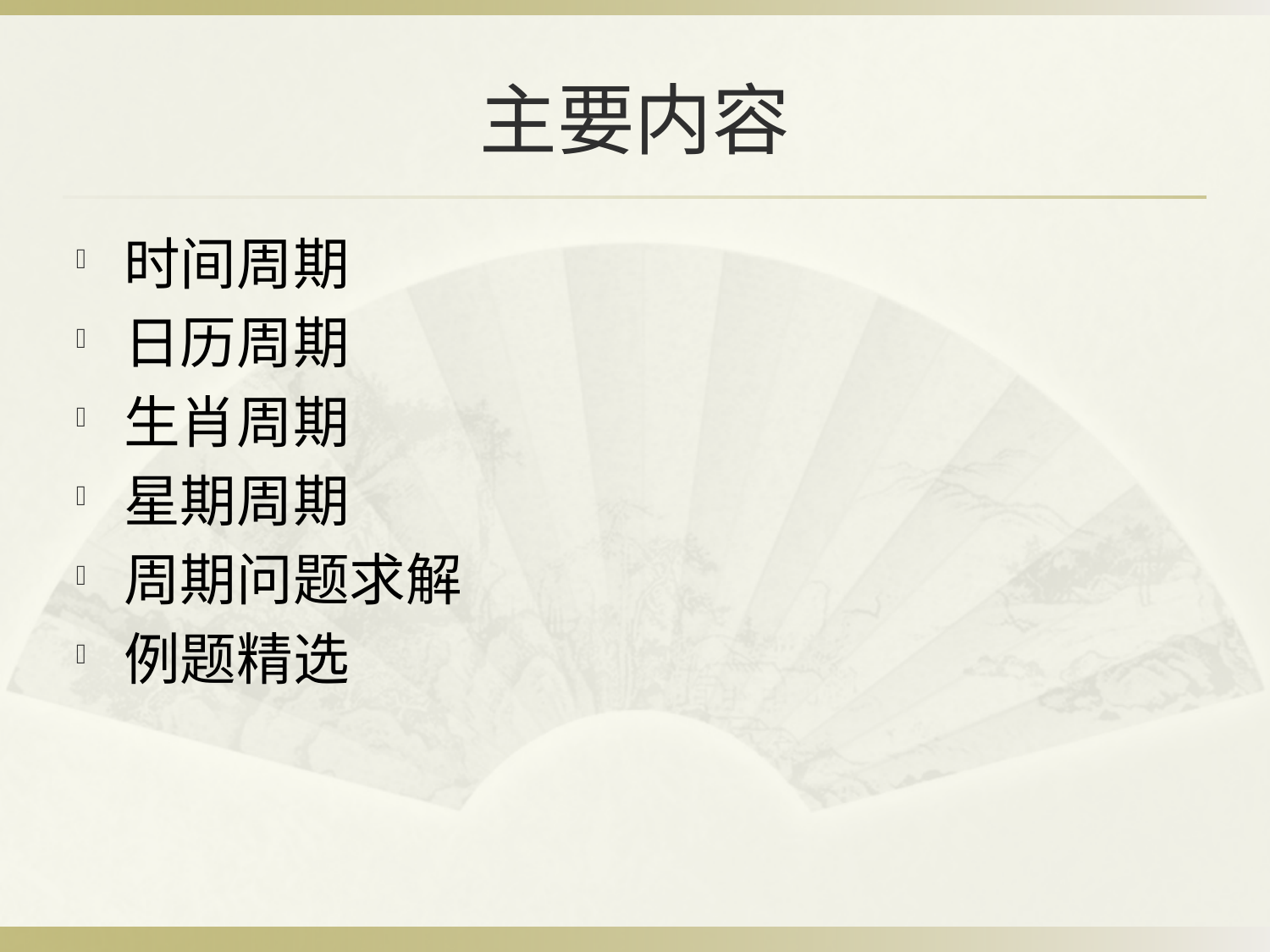

# 主要内容
时间周期
日历周期
生肖周期
星期周期
周期问题求解
例题精选